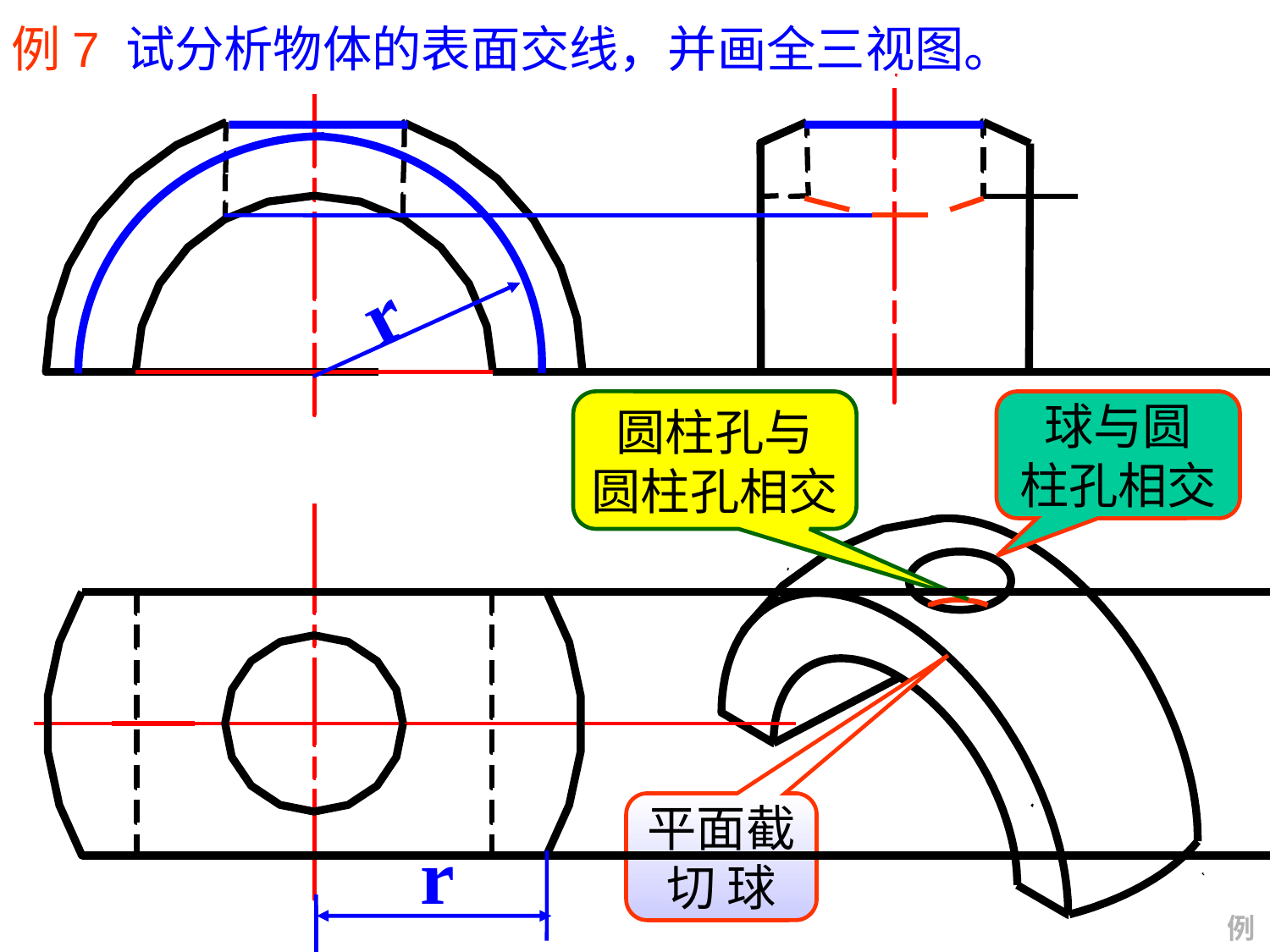

例7 试分析物体的表面交线，并画全三视图。

r

圆柱孔与
圆柱孔相交
球与圆
柱孔相交

平面截
切 球

r

例